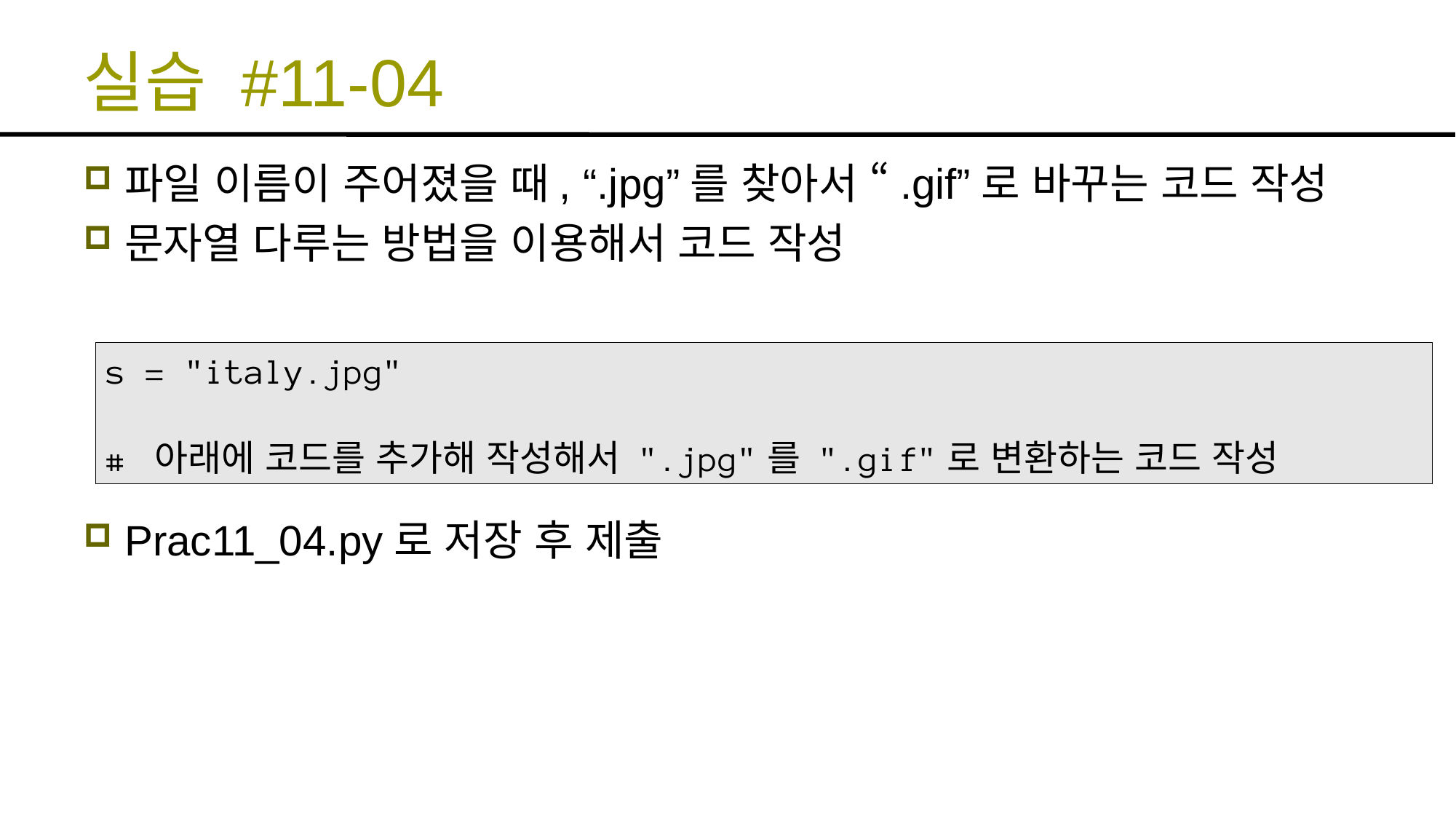

# 실습 #11-04
파일 이름이 주어졌을 때, “.jpg”를 찾아서 “.gif”로 바꾸는 코드 작성
문자열 다루는 방법을 이용해서 코드 작성

Prac11_04.py로 저장 후 제출

s = "italy.jpg"

# 아래에 코드를 추가해 작성해서 ".jpg"를 ".gif"로 변환하는 코드 작성